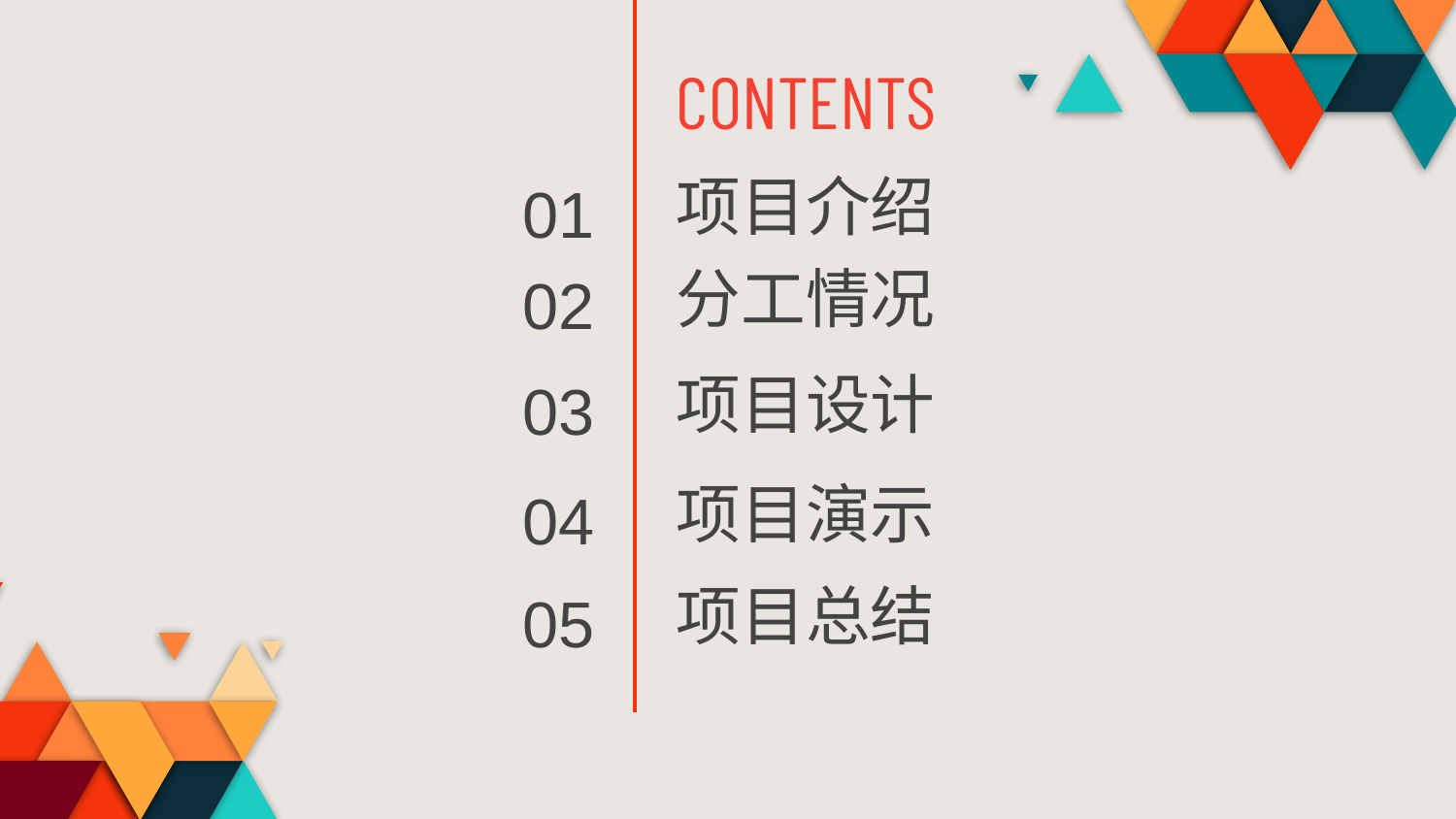

CONTENTS
# 项目介绍
01
分工情况
02
03
项目设计
项目演示
04
项目总结
05